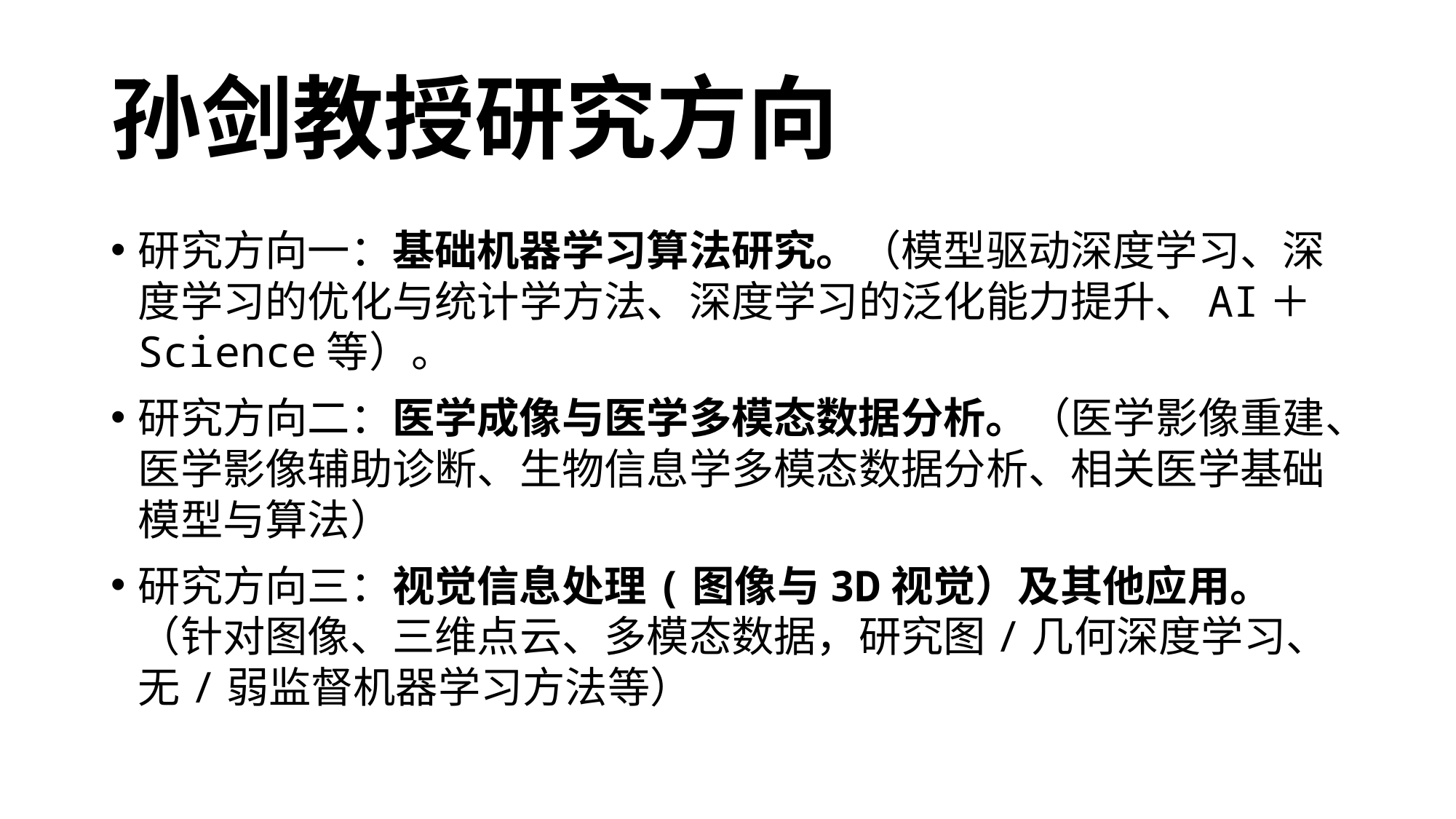

# 孙剑教授研究方向
研究方向一：基础机器学习算法研究。（模型驱动深度学习、深度学习的优化与统计学方法、深度学习的泛化能力提升、AI＋Science等）。
研究方向二：医学成像与医学多模态数据分析。（医学影像重建、医学影像辅助诊断、生物信息学多模态数据分析、相关医学基础模型与算法）
研究方向三：视觉信息处理(图像与3D视觉）及其他应用。（针对图像、三维点云、多模态数据，研究图/几何深度学习、无/弱监督机器学习方法等）